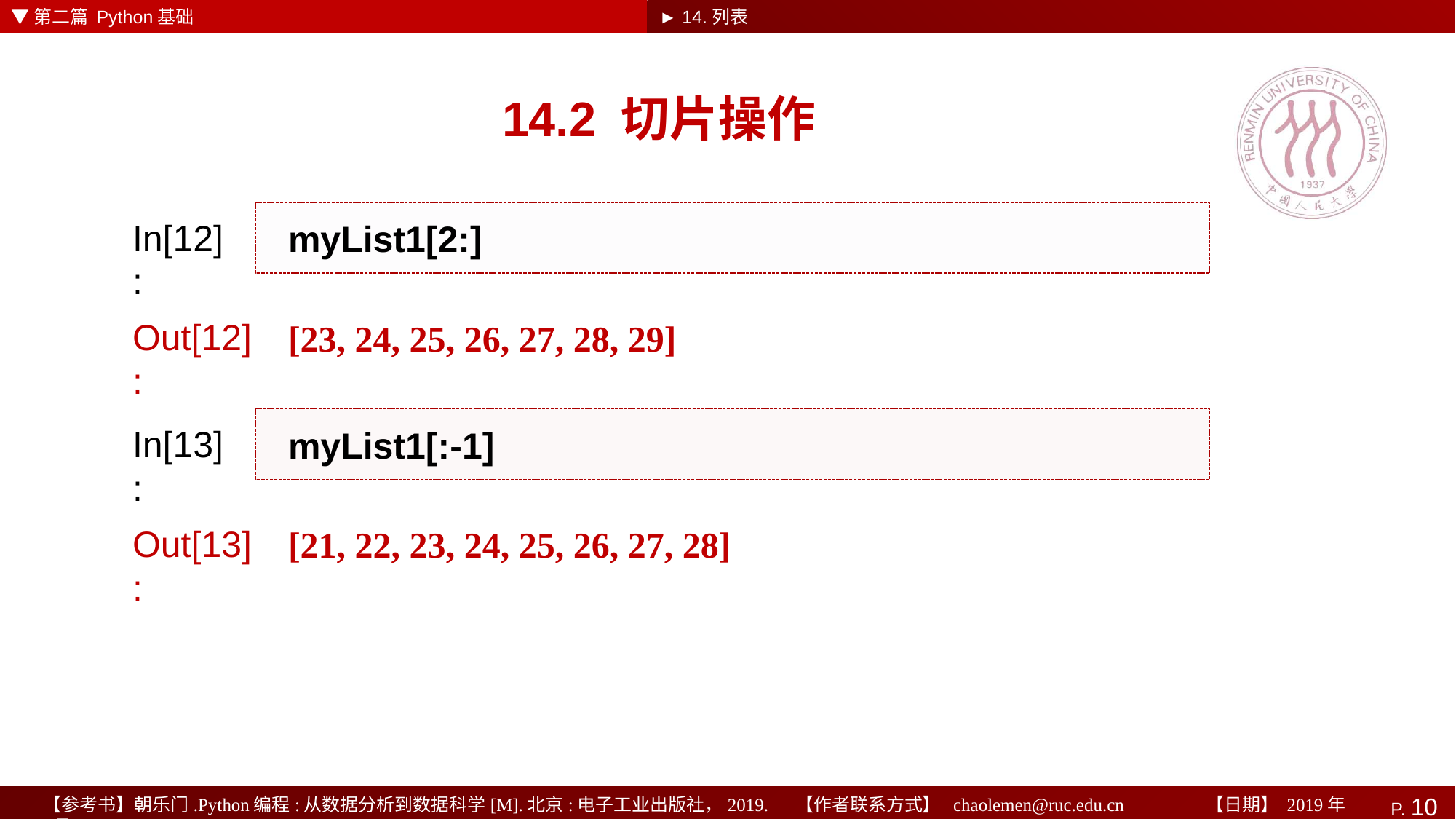

▼第二篇 Python基础
► 14.列表
# 14.2 切片操作
myList1[2:]
In[12]:
[23, 24, 25, 26, 27, 28, 29]
Out[12]:
myList1[:-1]
In[13]:
[21, 22, 23, 24, 25, 26, 27, 28]
Out[13]: